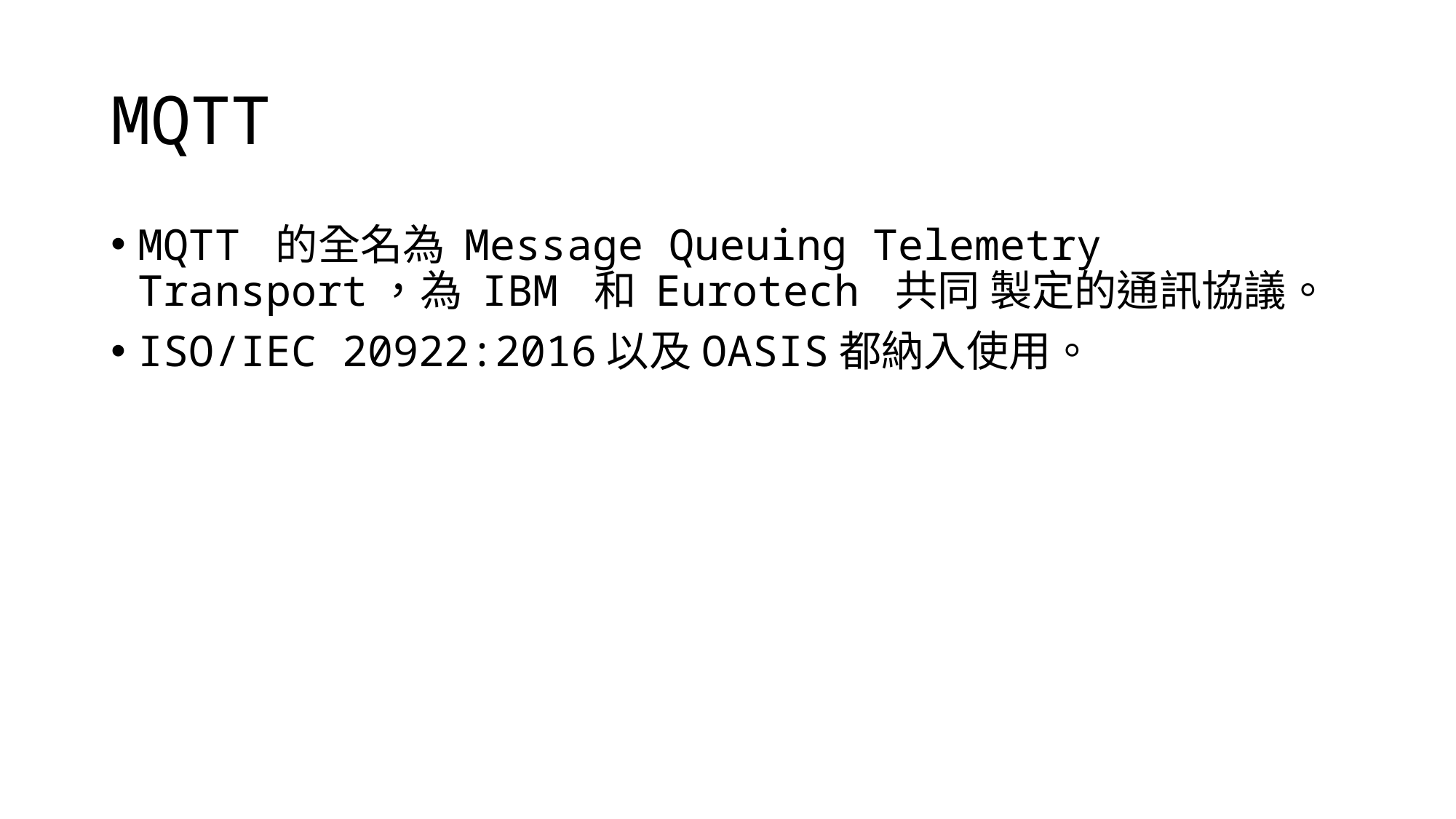

# MQTT
MQTT 的全名為 Message Queuing Telemetry Transport，為 IBM 和 Eurotech 共同 製定的通訊協議。
ISO/IEC 20922:2016以及OASIS都納入使用。